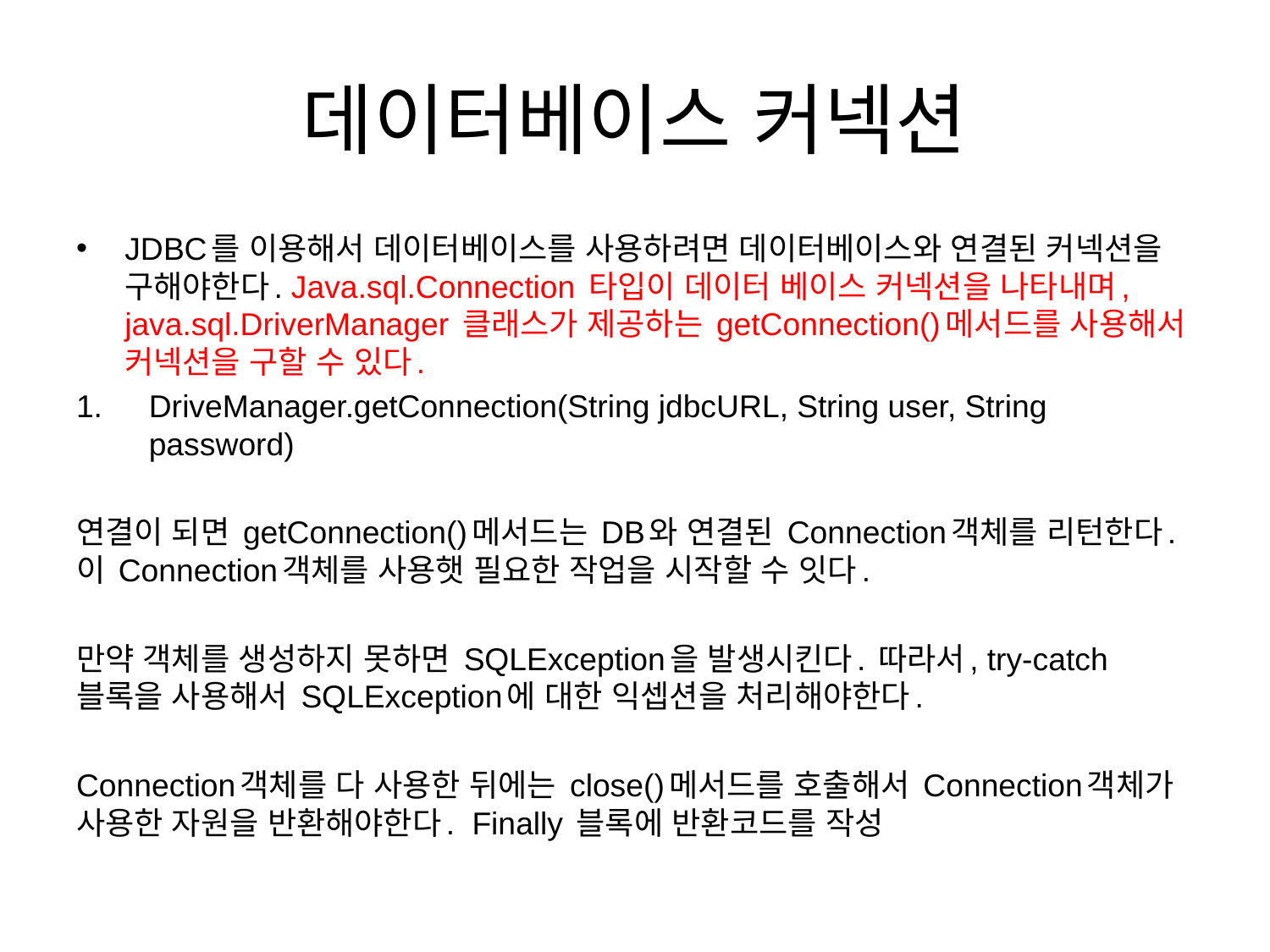

# 데이터베이스 커넥션
JDBC를 이용해서 데이터베이스를 사용하려면 데이터베이스와 연결된 커넥션을 구해야한다. Java.sql.Connection 타입이 데이터 베이스 커넥션을 나타내며, java.sql.DriverManager 클래스가 제공하는 getConnection()메서드를 사용해서 커넥션을 구할 수 있다.
DriveManager.getConnection(String jdbcURL, String user, String password)

연결이 되면 getConnection()메서드는 DB와 연결된 Connection객체를 리턴한다. 이 Connection객체를 사용햇 필요한 작업을 시작할 수 잇다.

만약 객체를 생성하지 못하면 SQLException을 발생시킨다. 따라서, try-catch블록을 사용해서 SQLException에 대한 익셉션을 처리해야한다.

Connection객체를 다 사용한 뒤에는 close()메서드를 호출해서 Connection객체가 사용한 자원을 반환해야한다.  Finally 블록에 반환코드를 작성